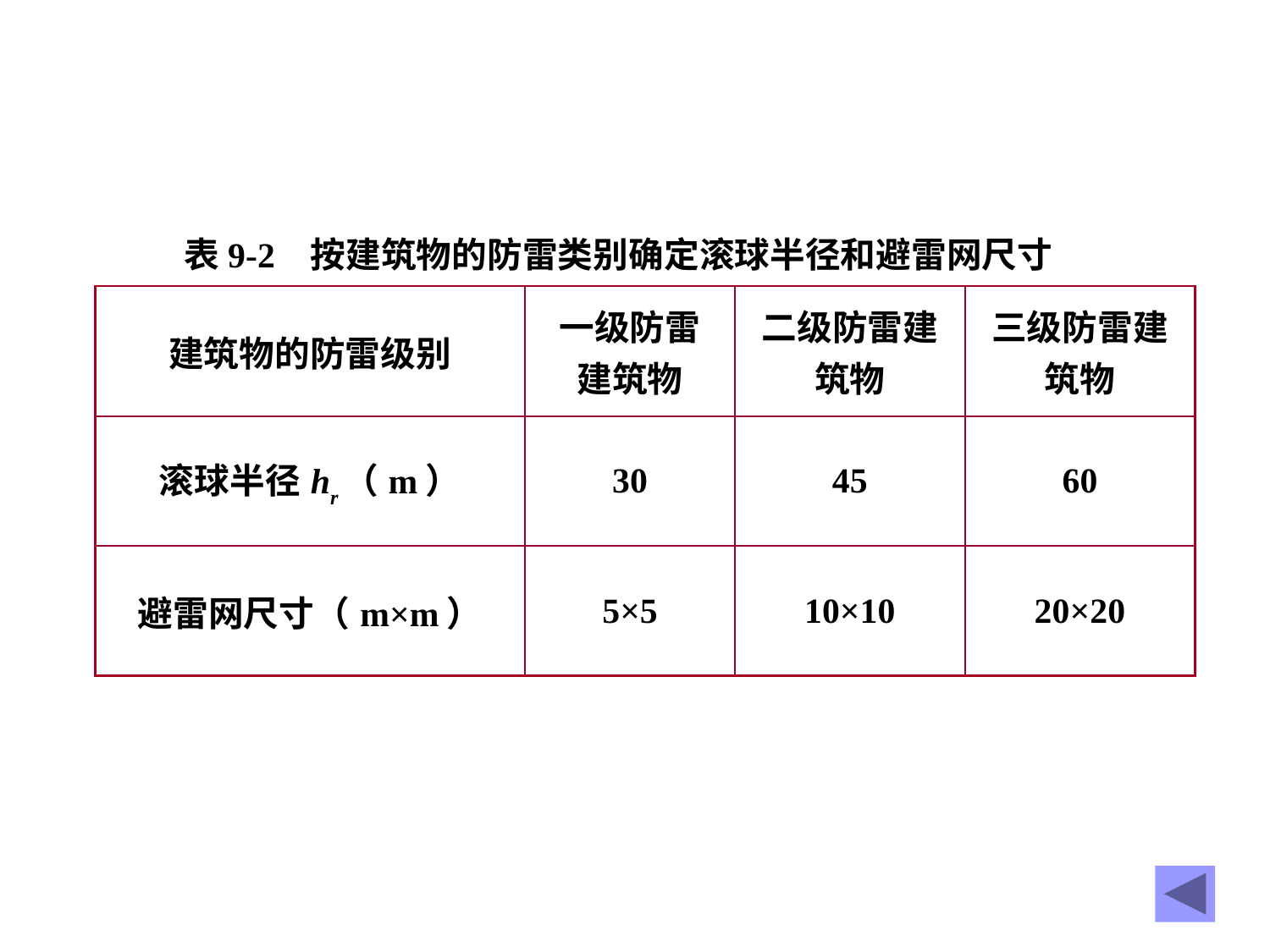

表9-2   按建筑物的防雷类别确定滚球半径和避雷网尺寸
| 建筑物的防雷级别 | 一级防雷 建筑物 | 二级防雷建筑物 | 三级防雷建筑物 |
| --- | --- | --- | --- |
| 滚球半径hr（m） | 30 | 45 | 60 |
| 避雷网尺寸（m×m） | 5×5 | 10×10 | 20×20 |